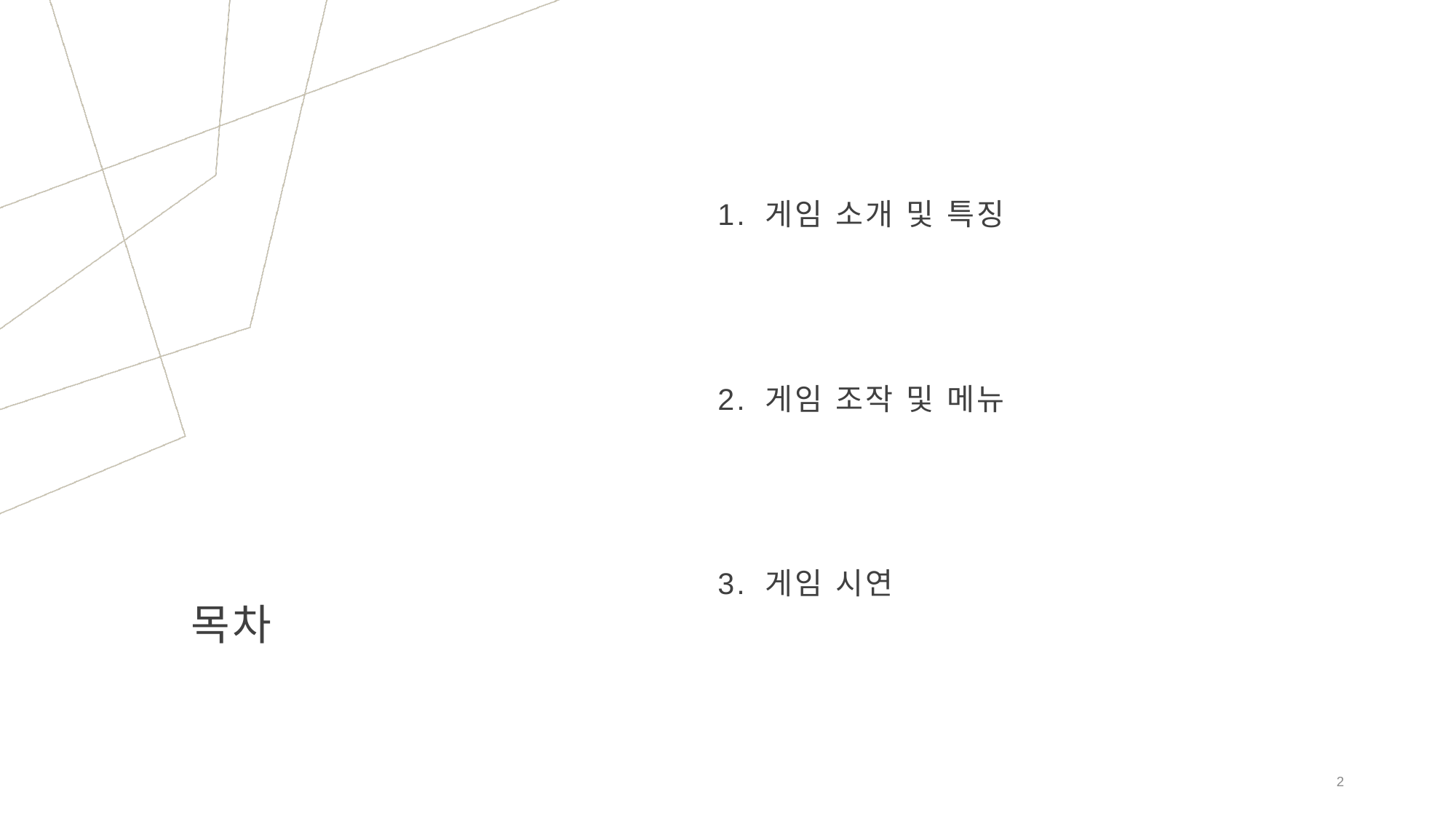

1. 게임 소개 및 특징
2. 게임 조작 및 메뉴
# 목차
3. 게임 시연
2